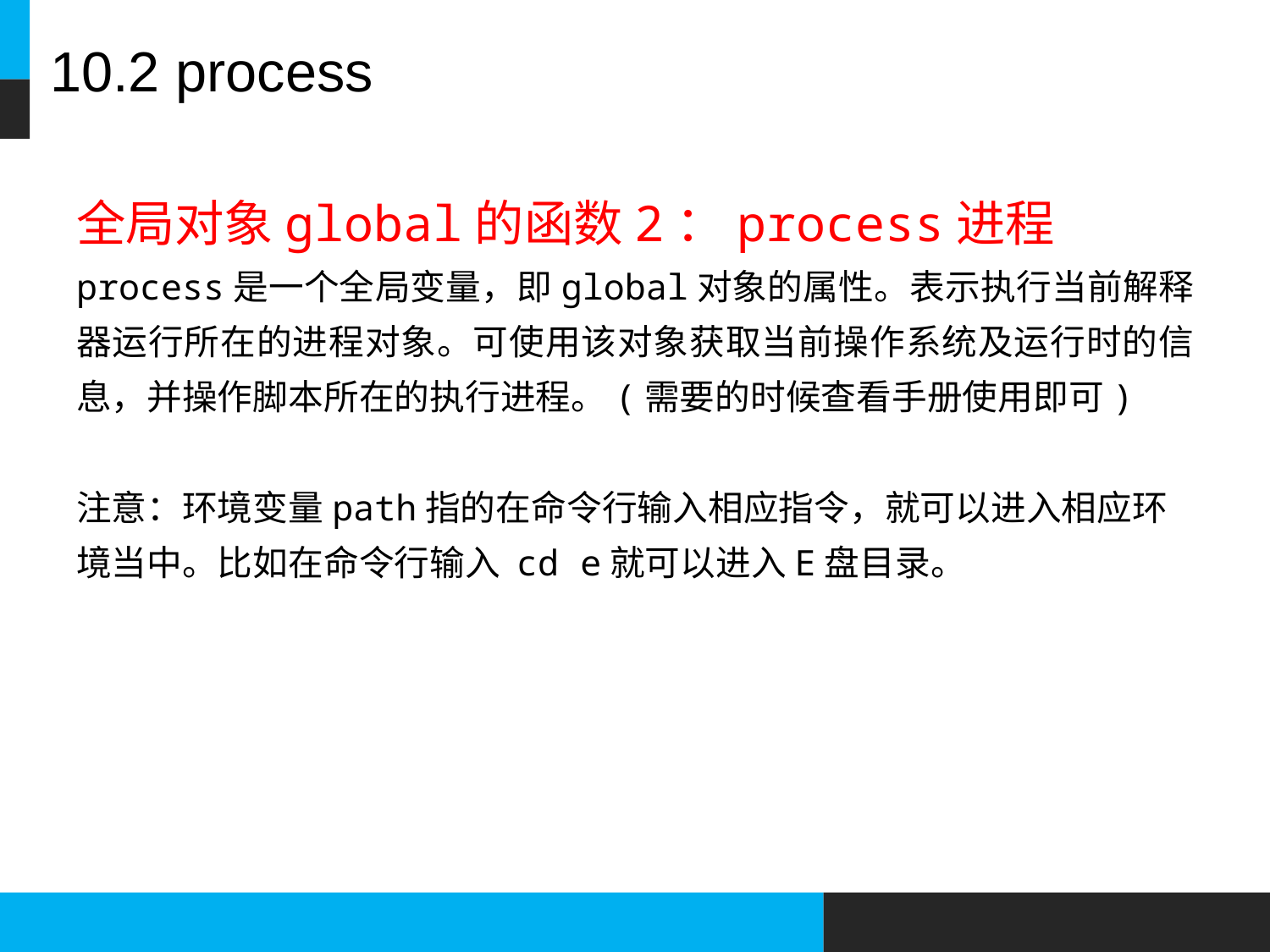

# 10.2 process
全局对象global的函数2：process进程
process是一个全局变量，即global对象的属性。表示执行当前解释器运行所在的进程对象。可使用该对象获取当前操作系统及运行时的信息，并操作脚本所在的执行进程。(需要的时候查看手册使用即可)

注意：环境变量path指的在命令行输入相应指令，就可以进入相应环境当中。比如在命令行输入 cd e就可以进入E盘目录。